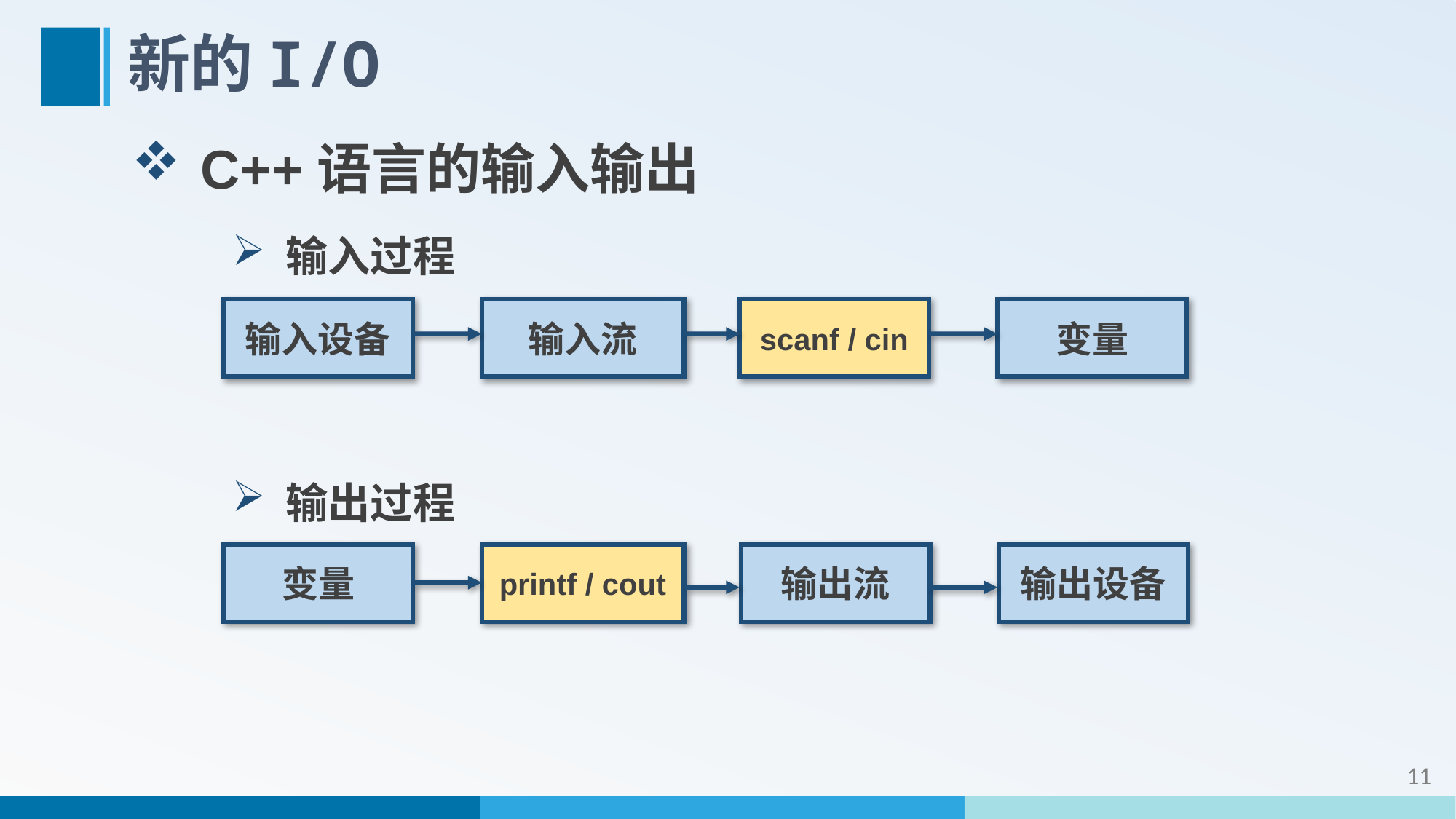

# 新的I/O
C++语言的输入输出
 输入过程
输入设备
输入流
scanf / cin
变量

 输出过程
变量
printf / cout
输出流
输出设备